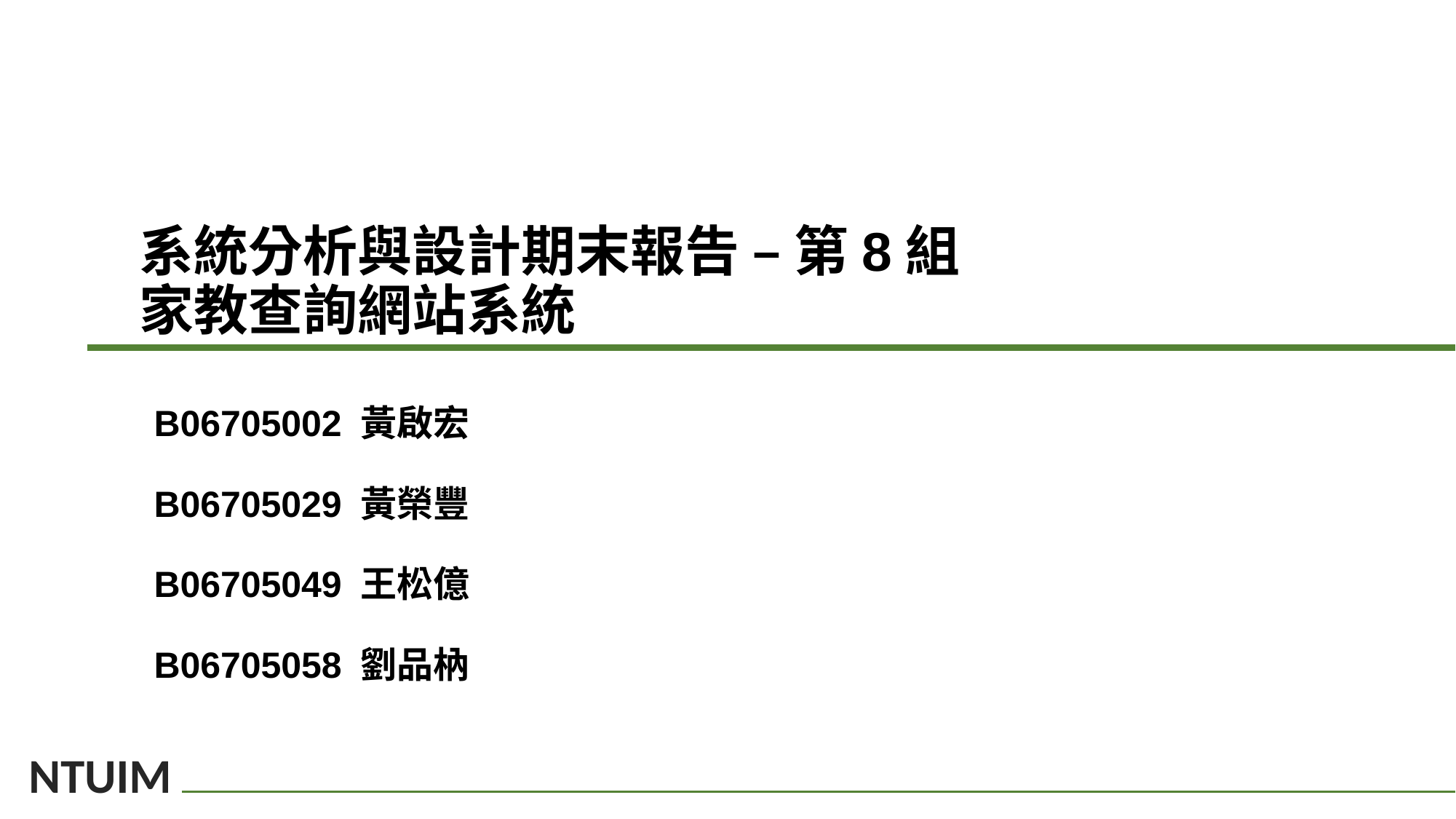

# 系統分析與設計期末報告 – 第8組 家教查詢網站系統
B06705002 黃啟宏
B06705029 黃榮豐
B06705049 王松億
B06705058 劉品枘